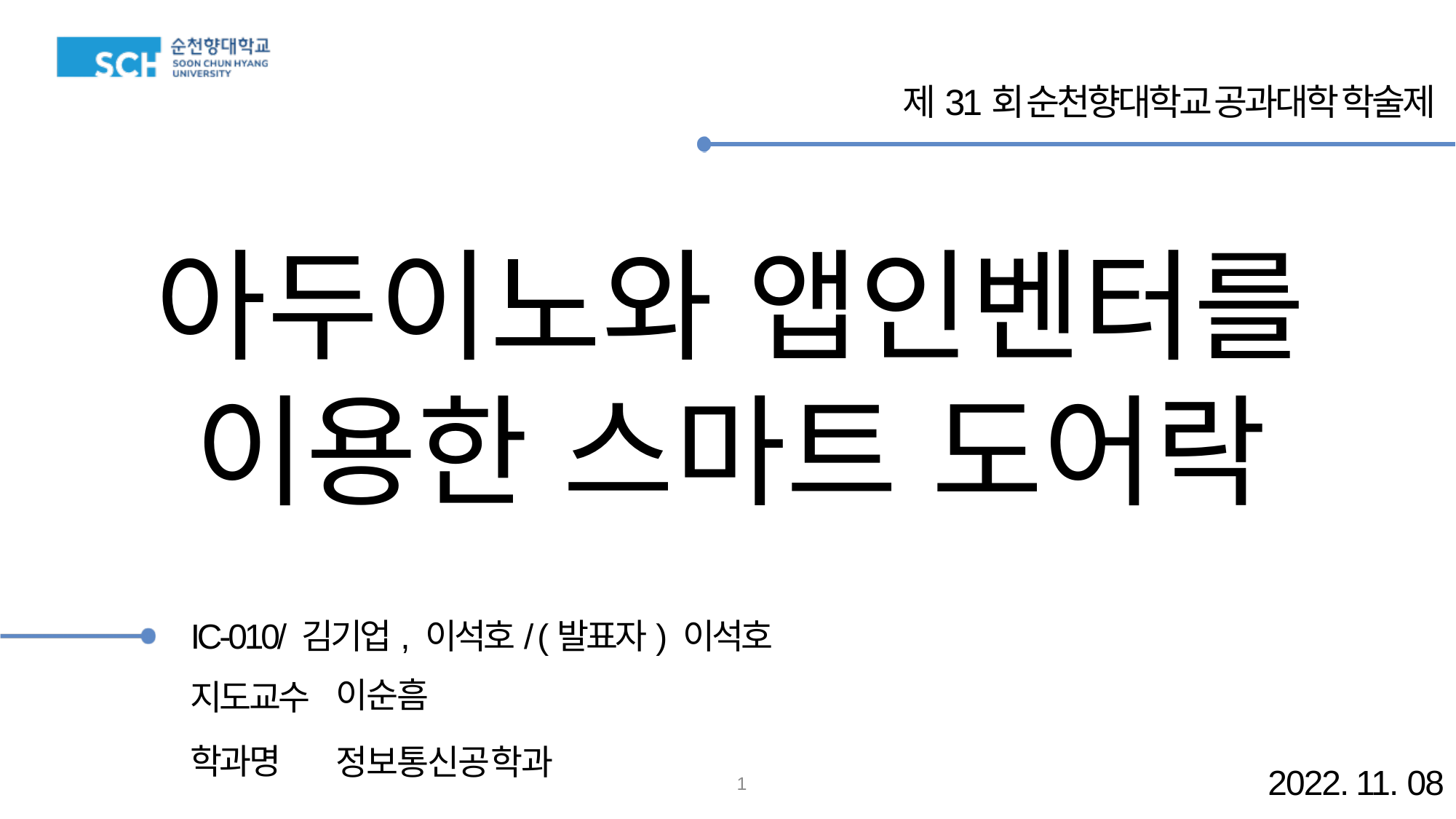

아두이노와 앱인벤터를 이용한 스마트 도어락
IC-010/ 김기업, 이석호/ (발표자) 이석호
지도교수
이순흠
학과명
정보통신공학과
2022. 11. 08